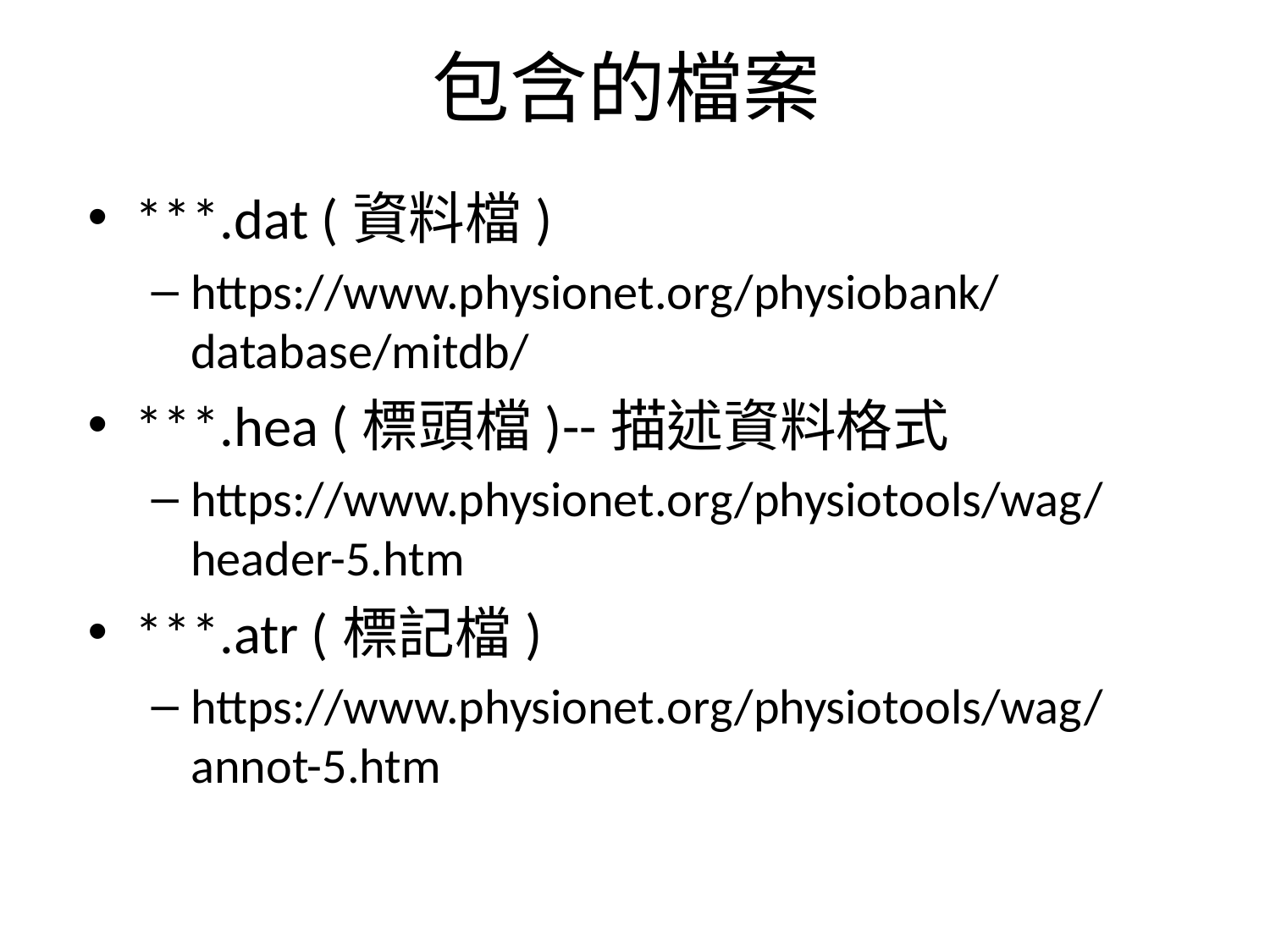

# 包含的檔案
***.dat (資料檔)
https://www.physionet.org/physiobank/database/mitdb/
***.hea (標頭檔)--描述資料格式
https://www.physionet.org/physiotools/wag/header-5.htm
***.atr (標記檔)
https://www.physionet.org/physiotools/wag/annot-5.htm